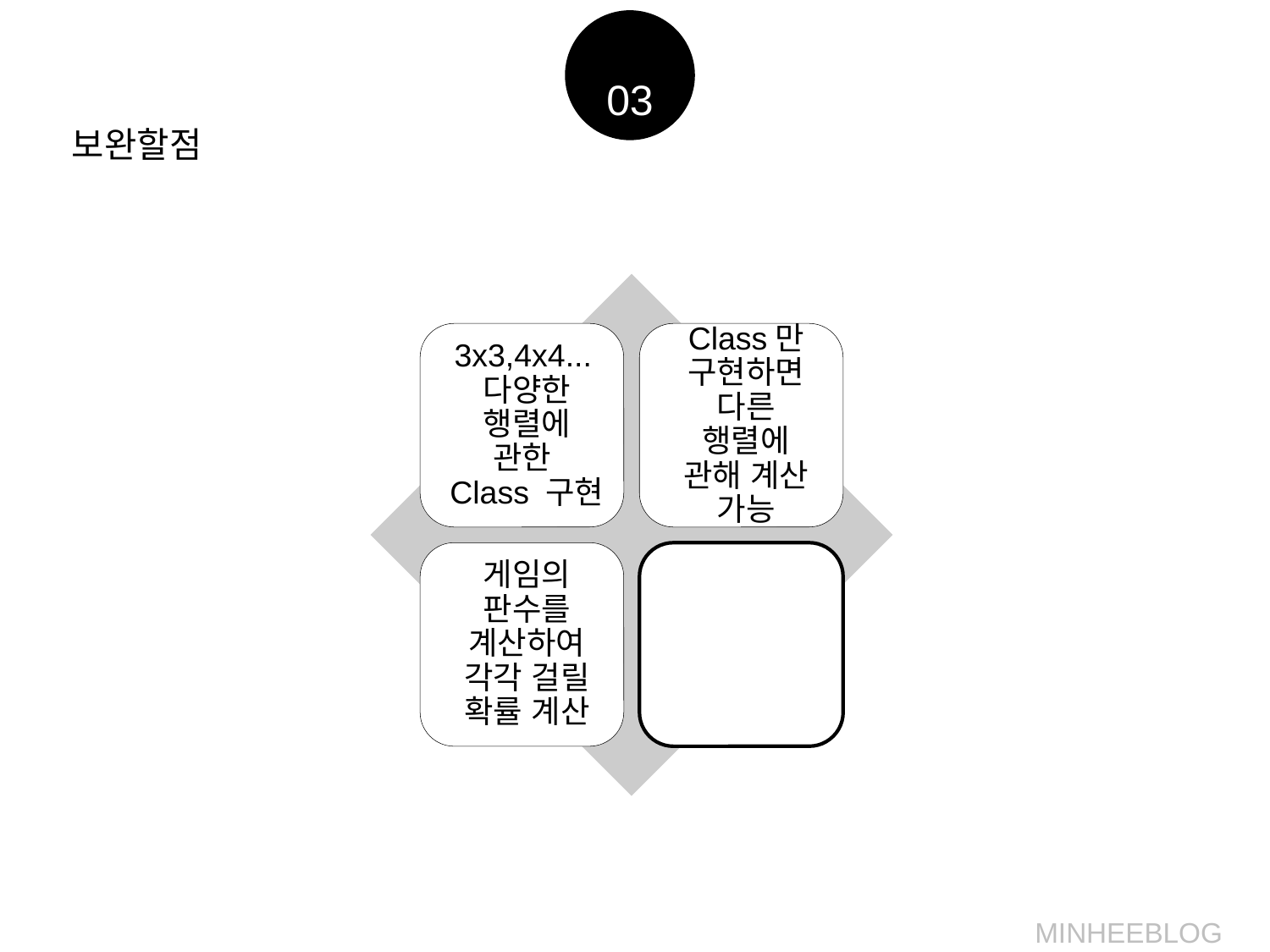

03
보완할점
3x3,4x4...다양한 행렬에 관한  Class 구현
Class만 구현하면 다른 행렬에 관해 계산 가능
게임의 판수를 계산하여 각각 걸릴 확률 계산
MINHEEBLOG